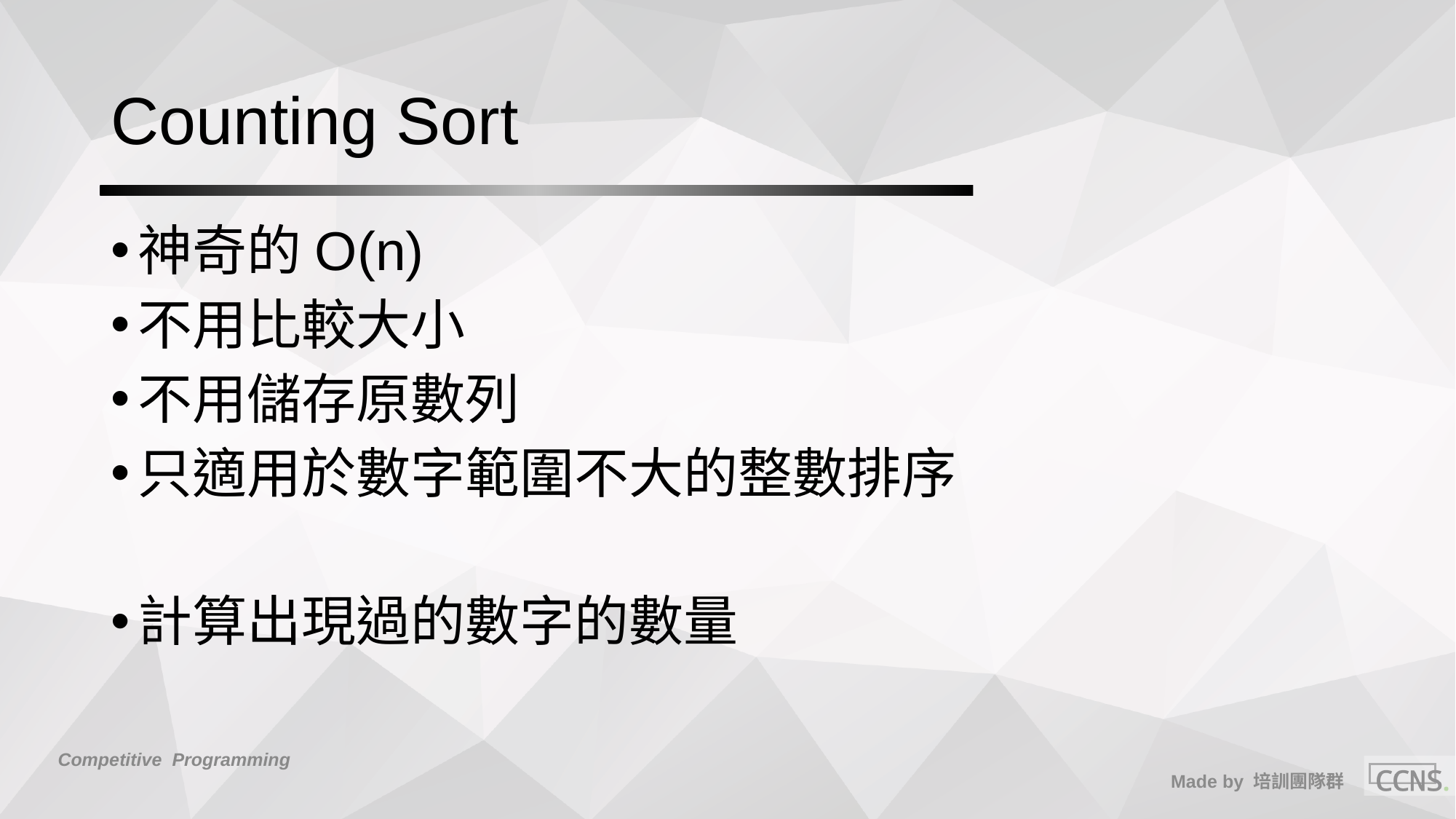

# Counting Sort
神奇的O(n)
不用比較大小
不用儲存原數列
只適用於數字範圍不大的整數排序

計算出現過的數字的數量